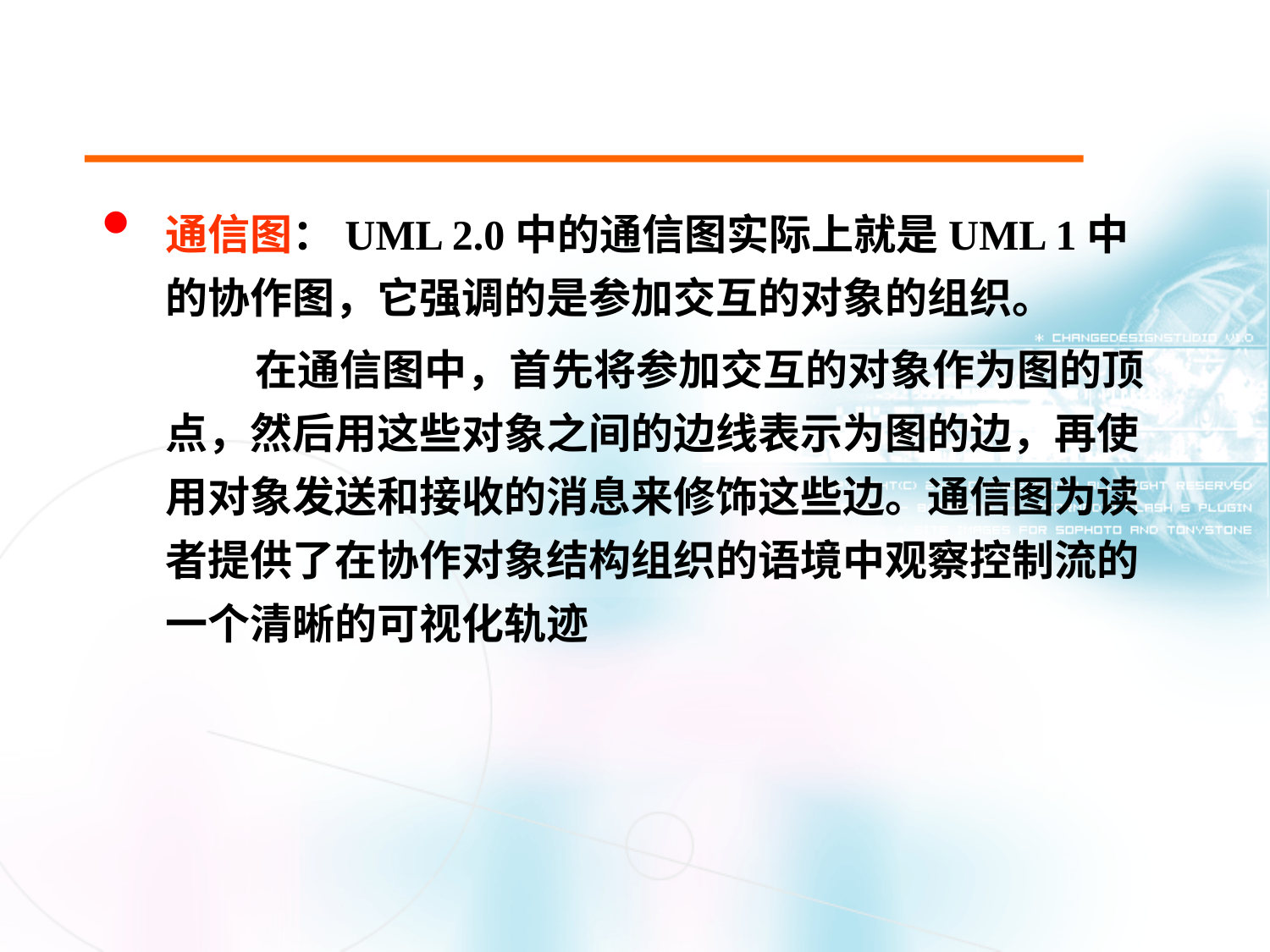

#
通信图：UML 2.0中的通信图实际上就是UML 1中的协作图，它强调的是参加交互的对象的组织。
               在通信图中，首先将参加交互的对象作为图的顶点，然后用这些对象之间的边线表示为图的边，再使用对象发送和接收的消息来修饰这些边。通信图为读者提供了在协作对象结构组织的语境中观察控制流的一个清晰的可视化轨迹